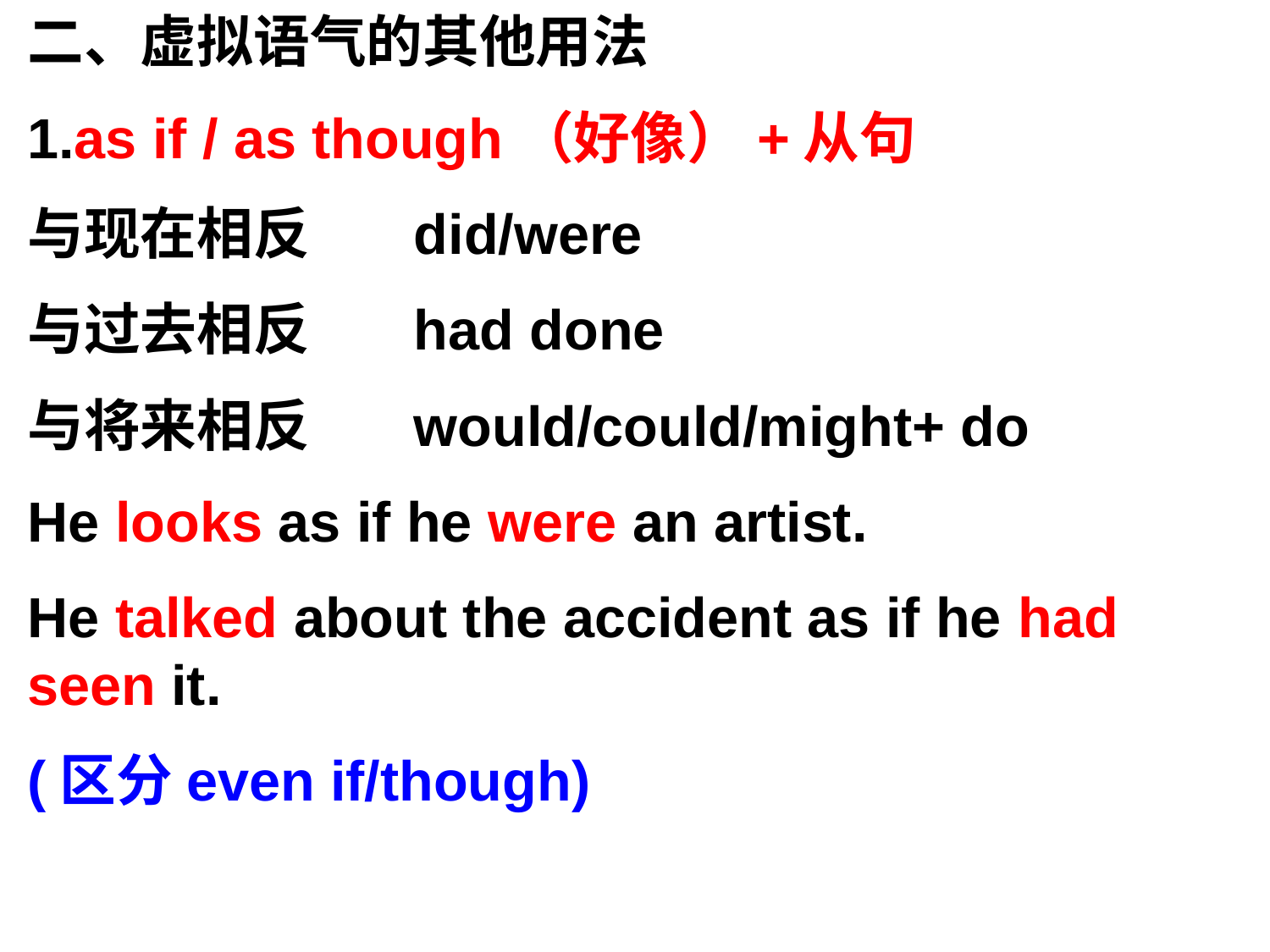

二、虚拟语气的其他用法
1.as if / as though（好像）+从句
与现在相反       did/were
与过去相反       had done
与将来相反       would/could/might+ do
He looks as if he were an artist.
He talked about the accident as if he had seen it.
(区分even if/though)